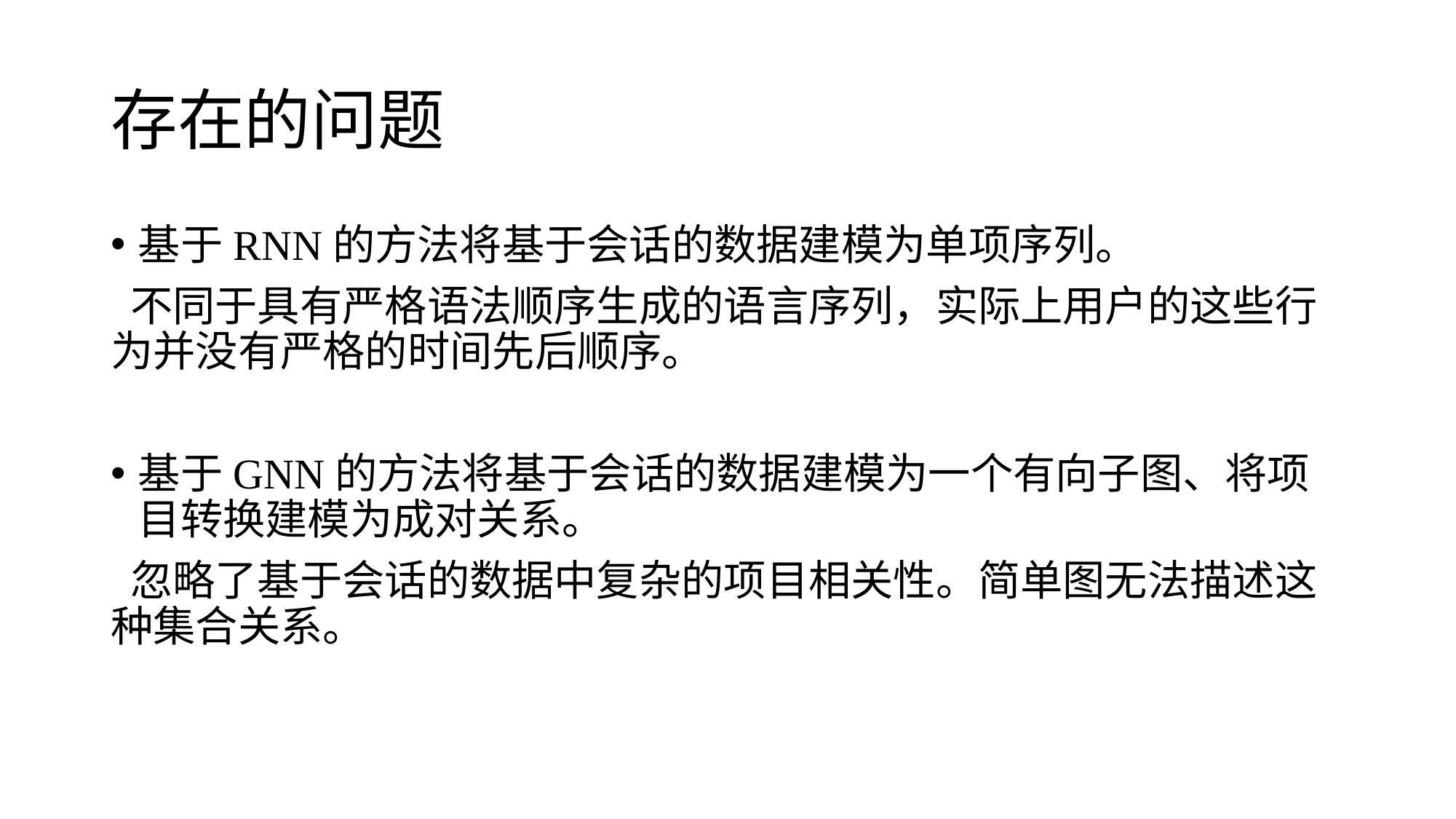

# 存在的问题
基于RNN的方法将基于会话的数据建模为单项序列。
 不同于具有严格语法顺序生成的语言序列，实际上用户的这些行为并没有严格的时间先后顺序。

基于GNN的方法将基于会话的数据建模为一个有向子图、将项目转换建模为成对关系。
 忽略了基于会话的数据中复杂的项目相关性。简单图无法描述这种集合关系。